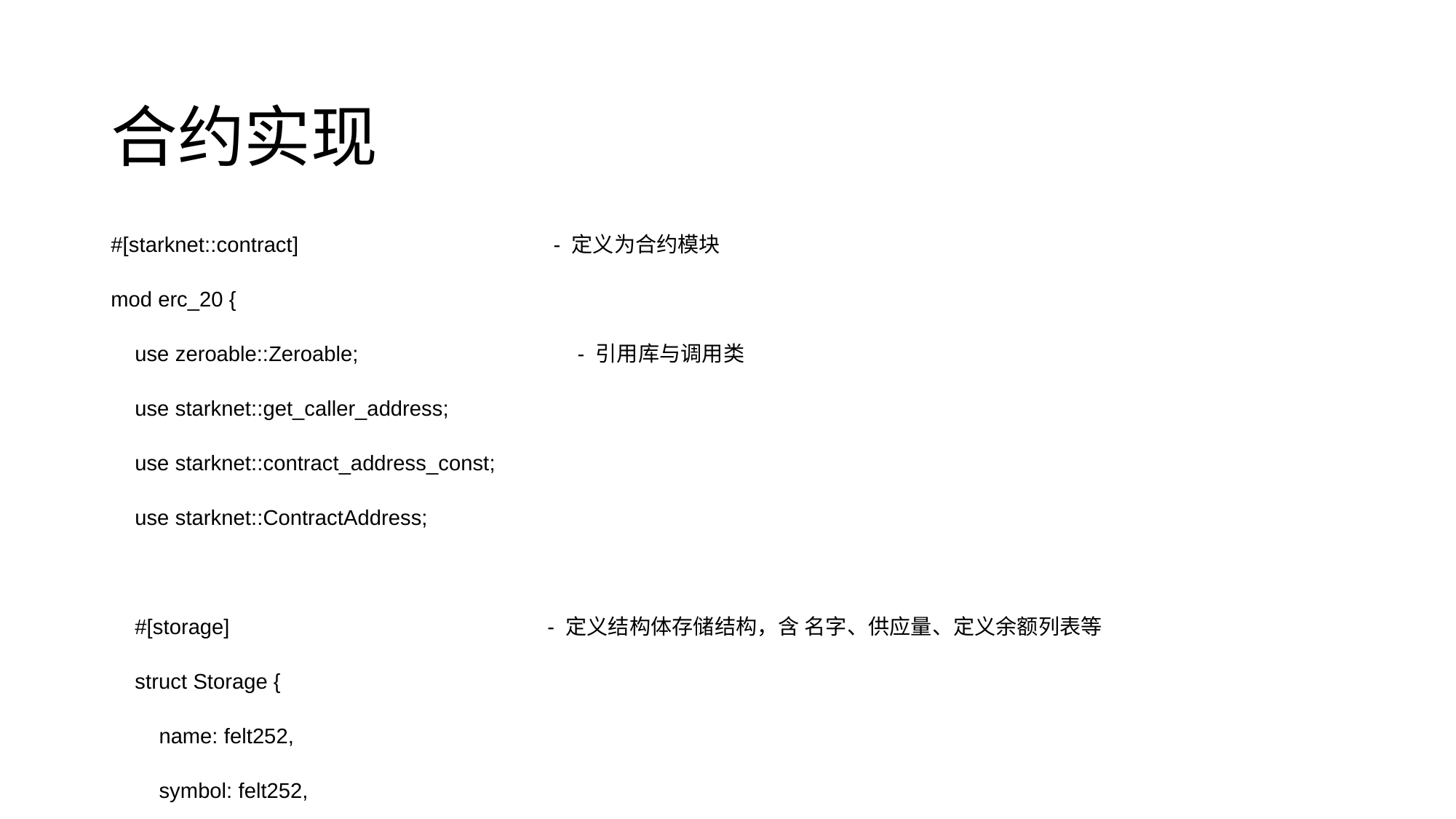

# 合约实现
#[starknet::contract]  			 - 定义为合约模块
mod erc_20 {
    use zeroable::Zeroable;		     - 引用库与调用类
    use starknet::get_caller_address;
    use starknet::contract_address_const;
    use starknet::ContractAddress;

    #[storage]			- 定义结构体存储结构，含 名字、供应量、定义余额列表等
    struct Storage {
        name: felt252,
        symbol: felt252,
        decimals: u8,
        total_supply: felt252,
        balances: LegacyMap::<ContractAddress, felt252>,
        allowances: LegacyMap::<(ContractAddress, ContractAddress), felt252>,
    }